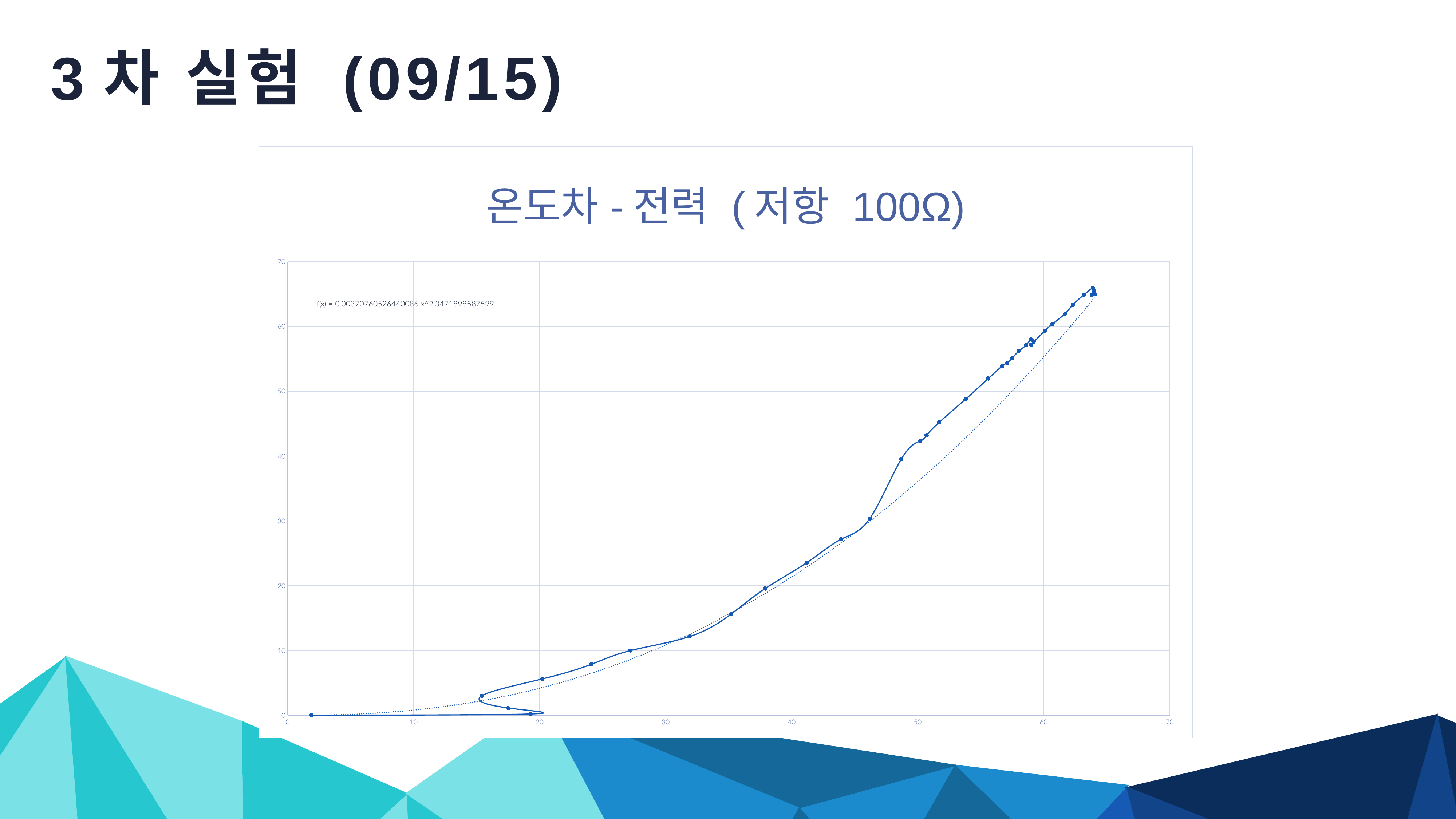

3차 실험 (09/15)

### Chart: 온도차-전력 (저항 100Ω)

| Category |  |
|---|---|